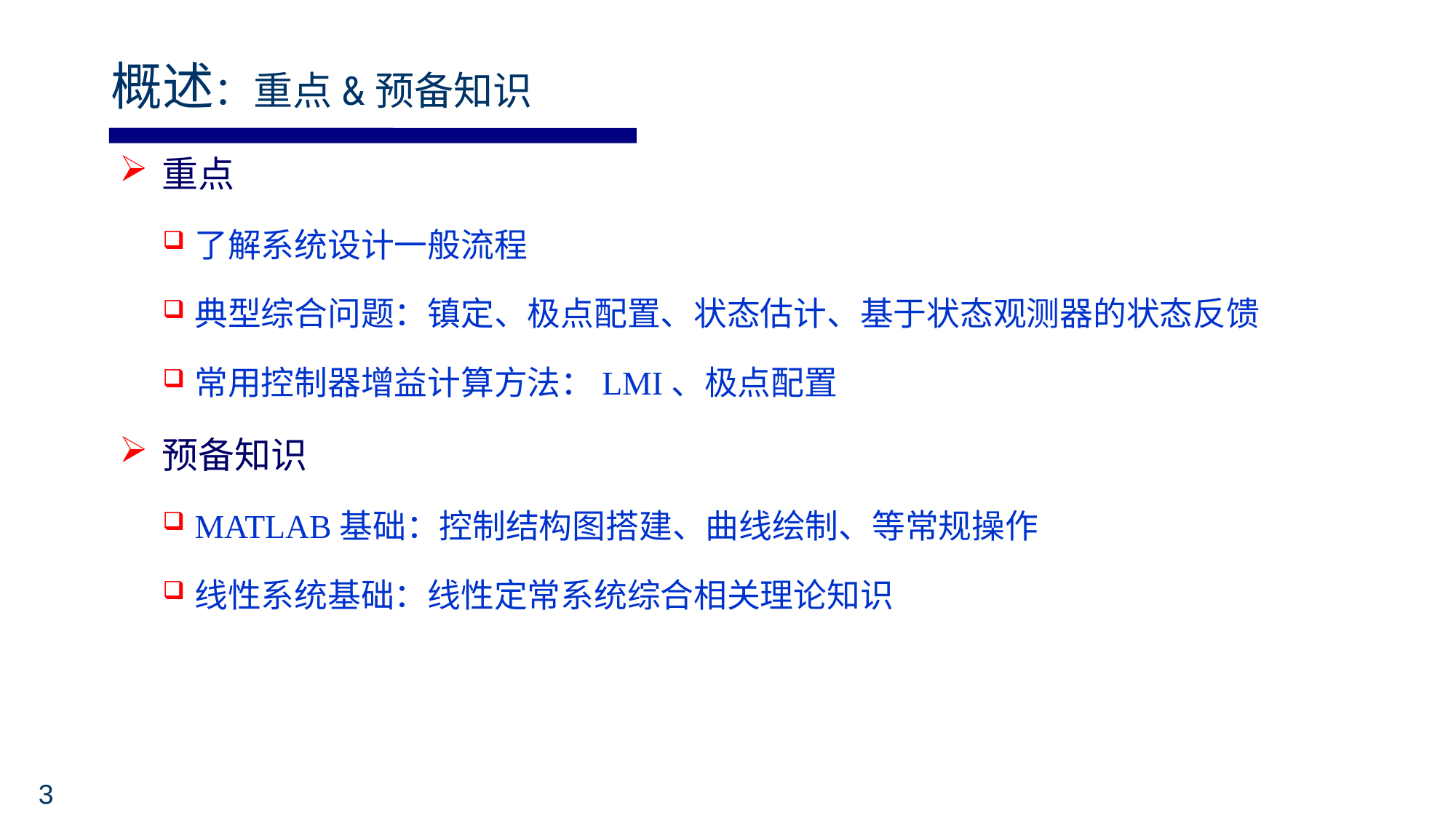

概述：重点&预备知识

重点
了解系统设计一般流程
典型综合问题：镇定、极点配置、状态估计、基于状态观测器的状态反馈
常用控制器增益计算方法：LMI、极点配置
预备知识
MATLAB基础：控制结构图搭建、曲线绘制、等常规操作
线性系统基础：线性定常系统综合相关理论知识
3